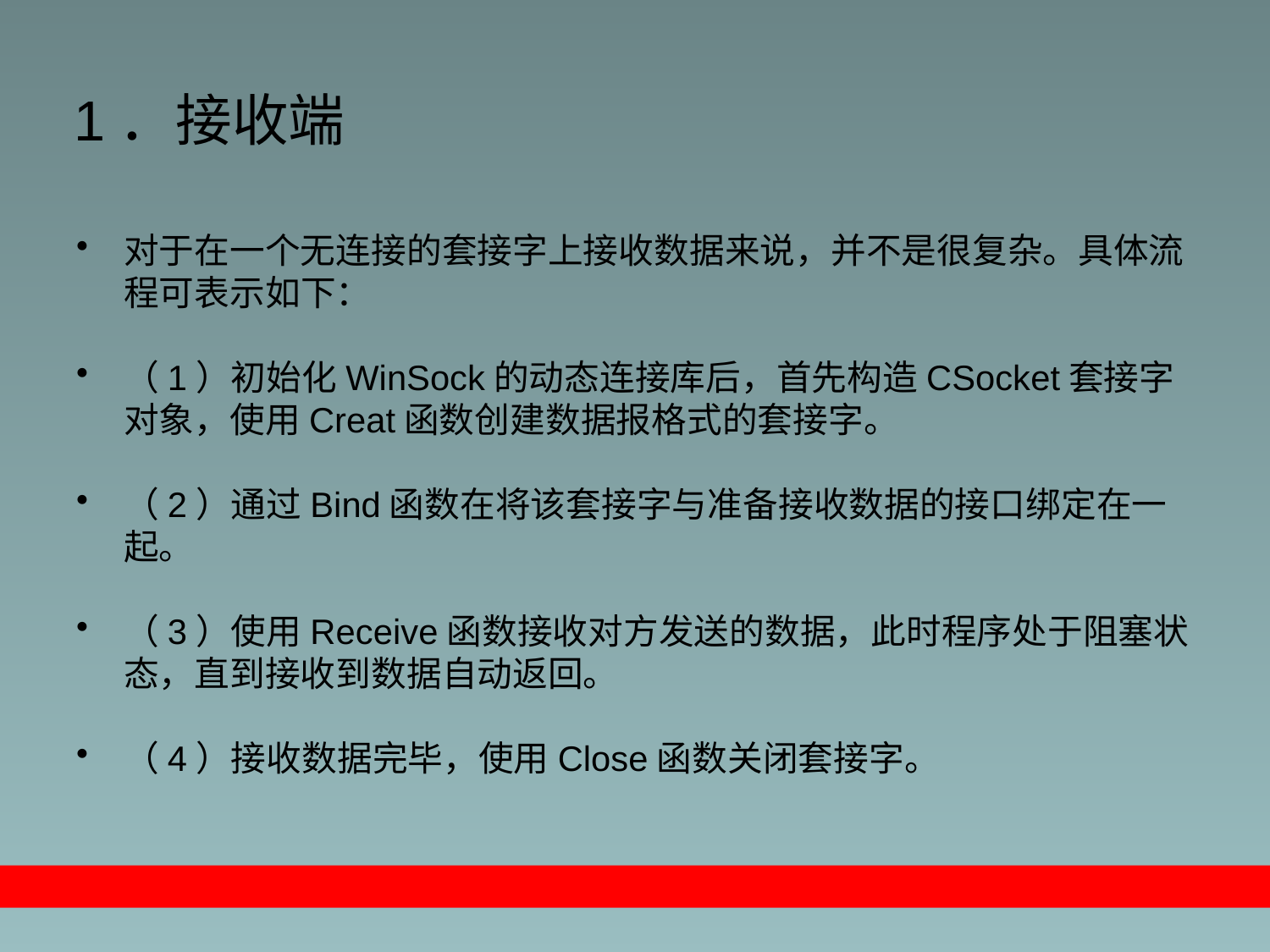

# 1．接收端
对于在一个无连接的套接字上接收数据来说，并不是很复杂。具体流程可表示如下：
（1）初始化WinSock的动态连接库后，首先构造CSocket套接字对象，使用Creat函数创建数据报格式的套接字。
（2）通过Bind函数在将该套接字与准备接收数据的接口绑定在一起。
（3）使用Receive函数接收对方发送的数据，此时程序处于阻塞状态，直到接收到数据自动返回。
（4）接收数据完毕，使用Close函数关闭套接字。